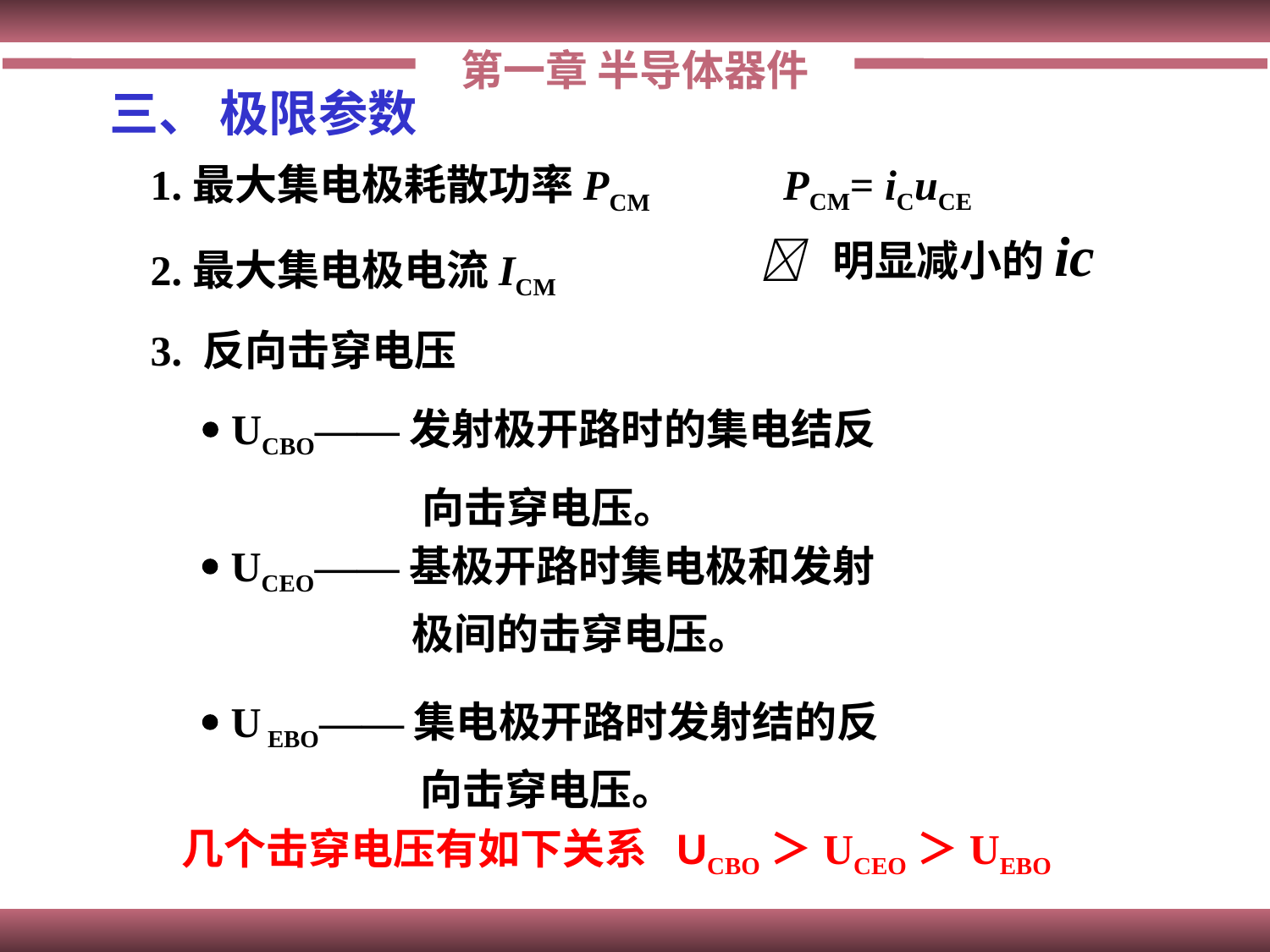

第一章 半导体器件
 三、 极限参数

 PCM= iCuCE
1.最大集电极耗散功率PCM
2.最大集电极电流ICM
 β  明显减小的ic
3. 反向击穿电压
    • UCBO——发射极开路时的集电结反
       　　　      向击穿电压。
 • UCEO——基极开路时集电极和发射
                      极间的击穿电压。
• U EBO——集电极开路时发射结的反  		     　向击穿电压。
几个击穿电压有如下关系  UCBO＞UCEO＞UEBO